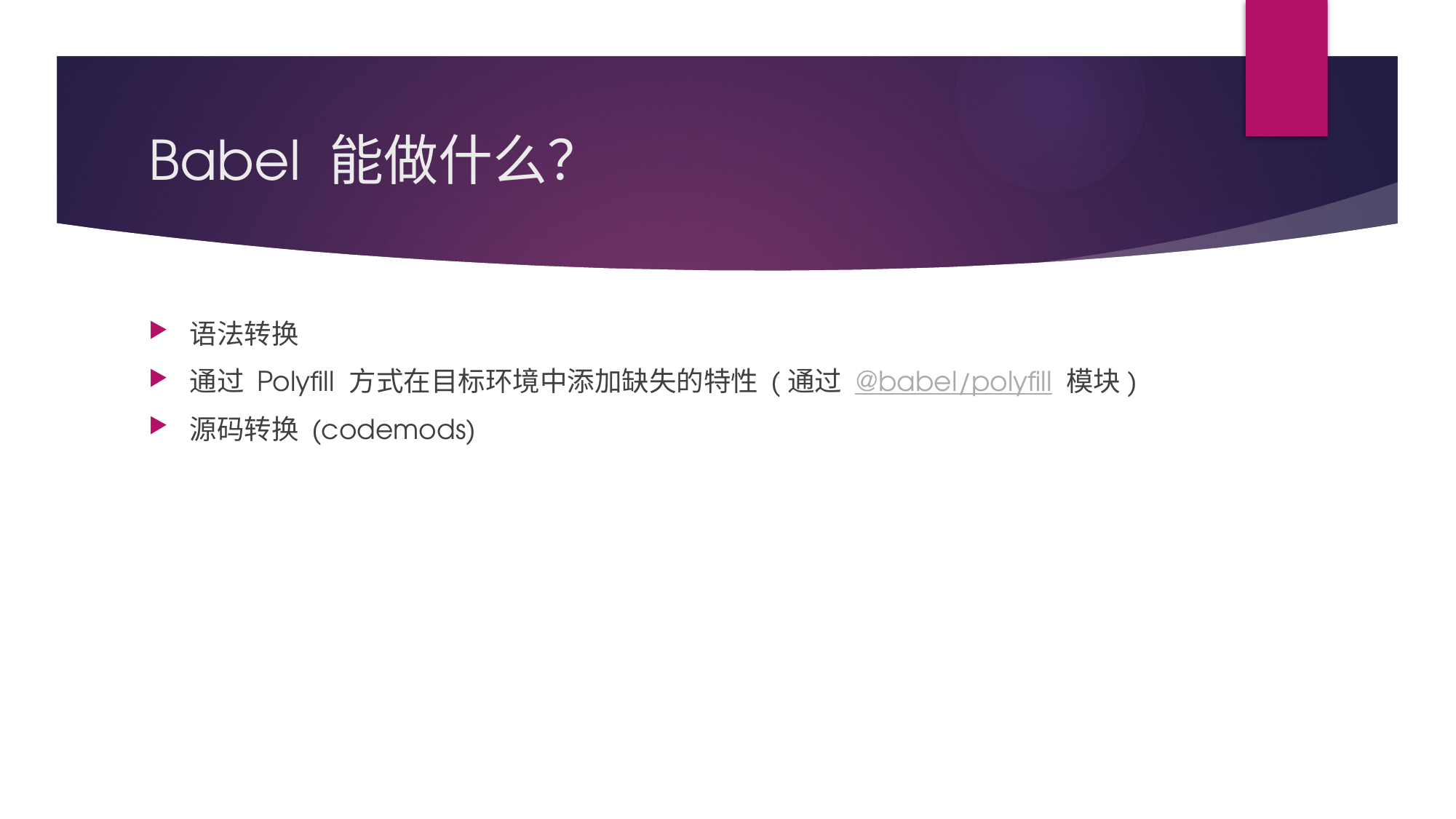

# Babel 能做什么？
语法转换
通过 Polyfill 方式在目标环境中添加缺失的特性 (通过 @babel/polyfill 模块)
源码转换 (codemods)